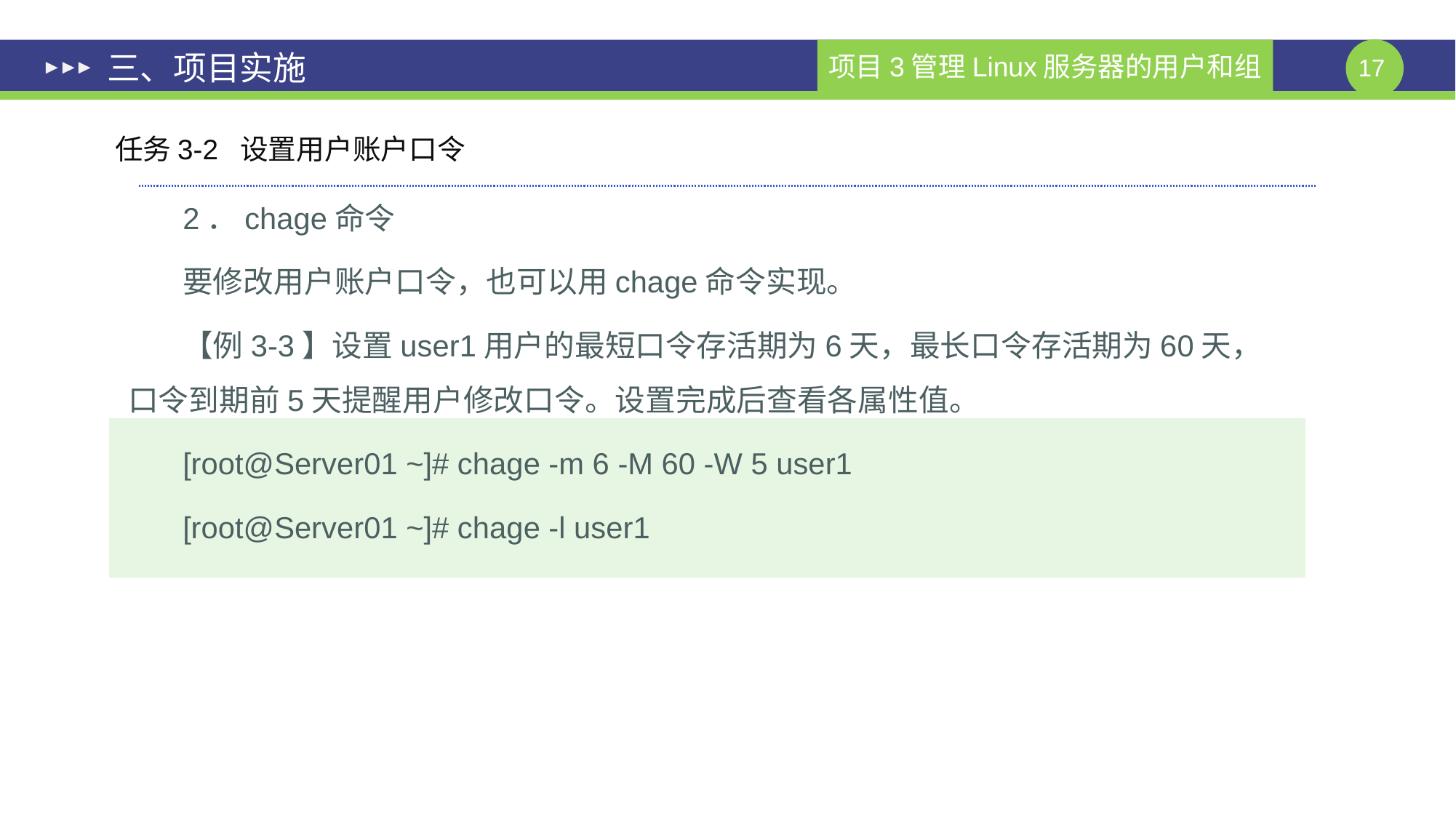

# 三、项目实施
任务3-2  设置用户账户口令
2．chage命令
要修改用户账户口令，也可以用chage命令实现。
【例3-3】设置user1用户的最短口令存活期为6天，最长口令存活期为60天，口令到期前5天提醒用户修改口令。设置完成后查看各属性值。
[root@Server01 ~]# chage -m 6 -M 60 -W 5 user1
[root@Server01 ~]# chage -l user1